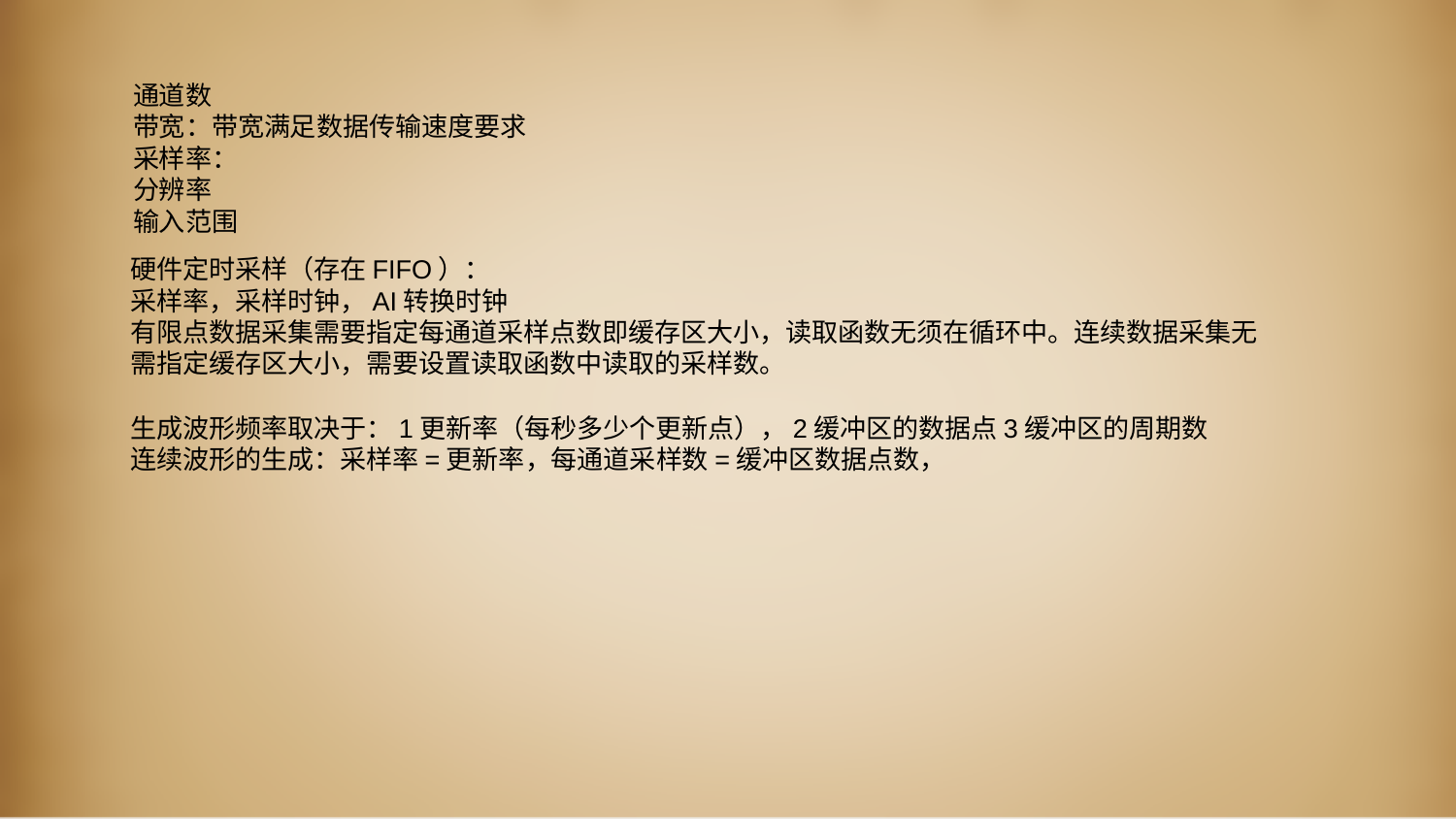

通道数
带宽：带宽满足数据传输速度要求
采样率：
分辨率
输入范围
硬件定时采样（存在FIFO）：
采样率，采样时钟，AI转换时钟
有限点数据采集需要指定每通道采样点数即缓存区大小，读取函数无须在循环中。连续数据采集无需指定缓存区大小，需要设置读取函数中读取的采样数。
生成波形频率取决于：1更新率（每秒多少个更新点），2缓冲区的数据点3缓冲区的周期数
连续波形的生成：采样率=更新率，每通道采样数=缓冲区数据点数，